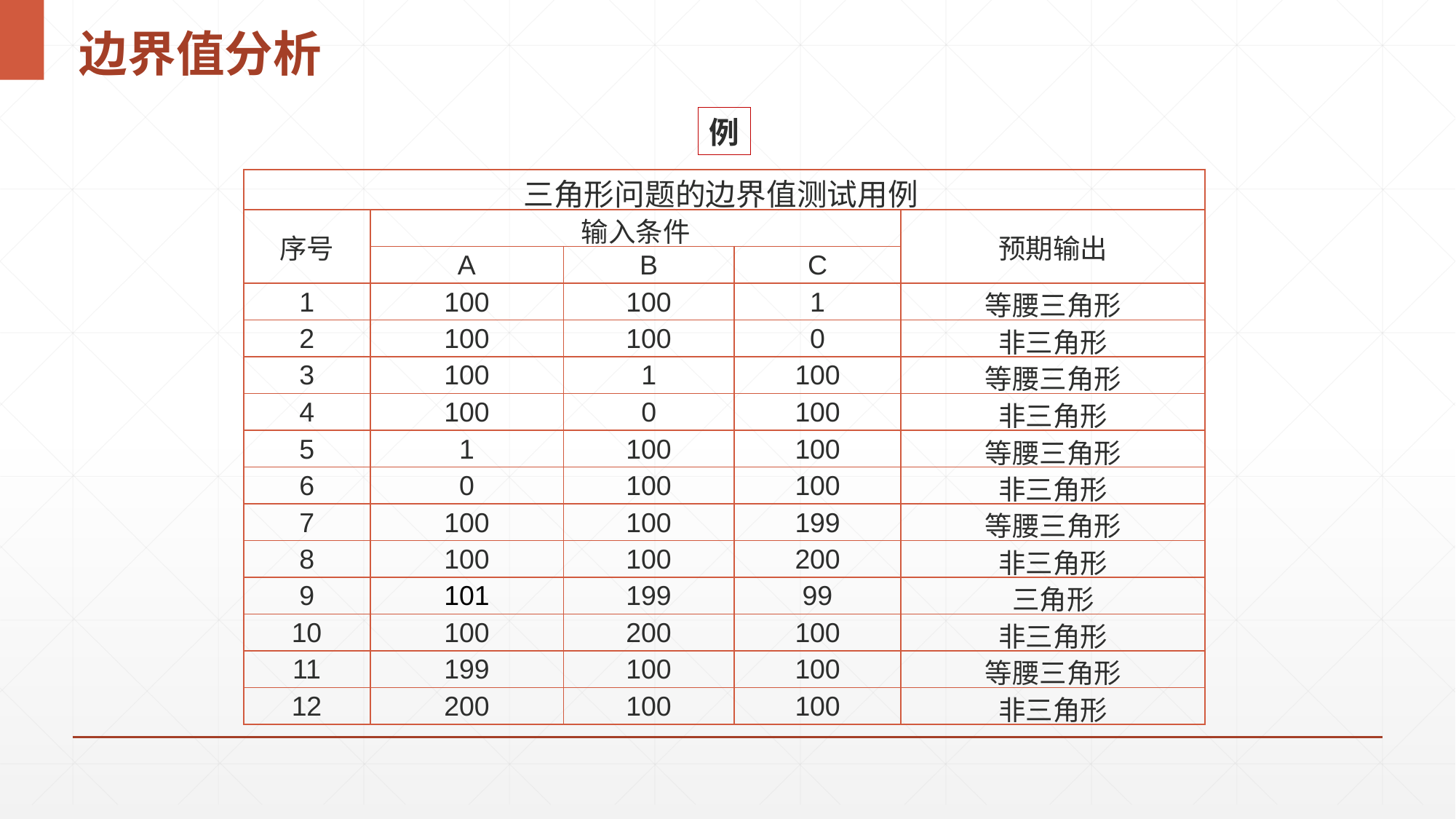

# 边界值分析
例
| 三角形问题的边界值测试用例 |  |  |  |  |
| --- | --- | --- | --- | --- |
| 序号 | 输入条件 |  |  | 预期输出 |
|  | A | B | C |  |
| 1 | 100 | 100 | 1 | 等腰三角形 |
| 2 | 100 | 100 | 0 | 非三角形 |
| 3 | 100 | 1 | 100 | 等腰三角形 |
| 4 | 100 | 0 | 100 | 非三角形 |
| 5 | 1 | 100 | 100 | 等腰三角形 |
| 6 | 0 | 100 | 100 | 非三角形 |
| 7 | 100 | 100 | 199 | 等腰三角形 |
| 8 | 100 | 100 | 200 | 非三角形 |
| 9 | 101 | 199 | 99 | 三角形 |
| 10 | 100 | 200 | 100 | 非三角形 |
| 11 | 199 | 100 | 100 | 等腰三角形 |
| 12 | 200 | 100 | 100 | 非三角形 |